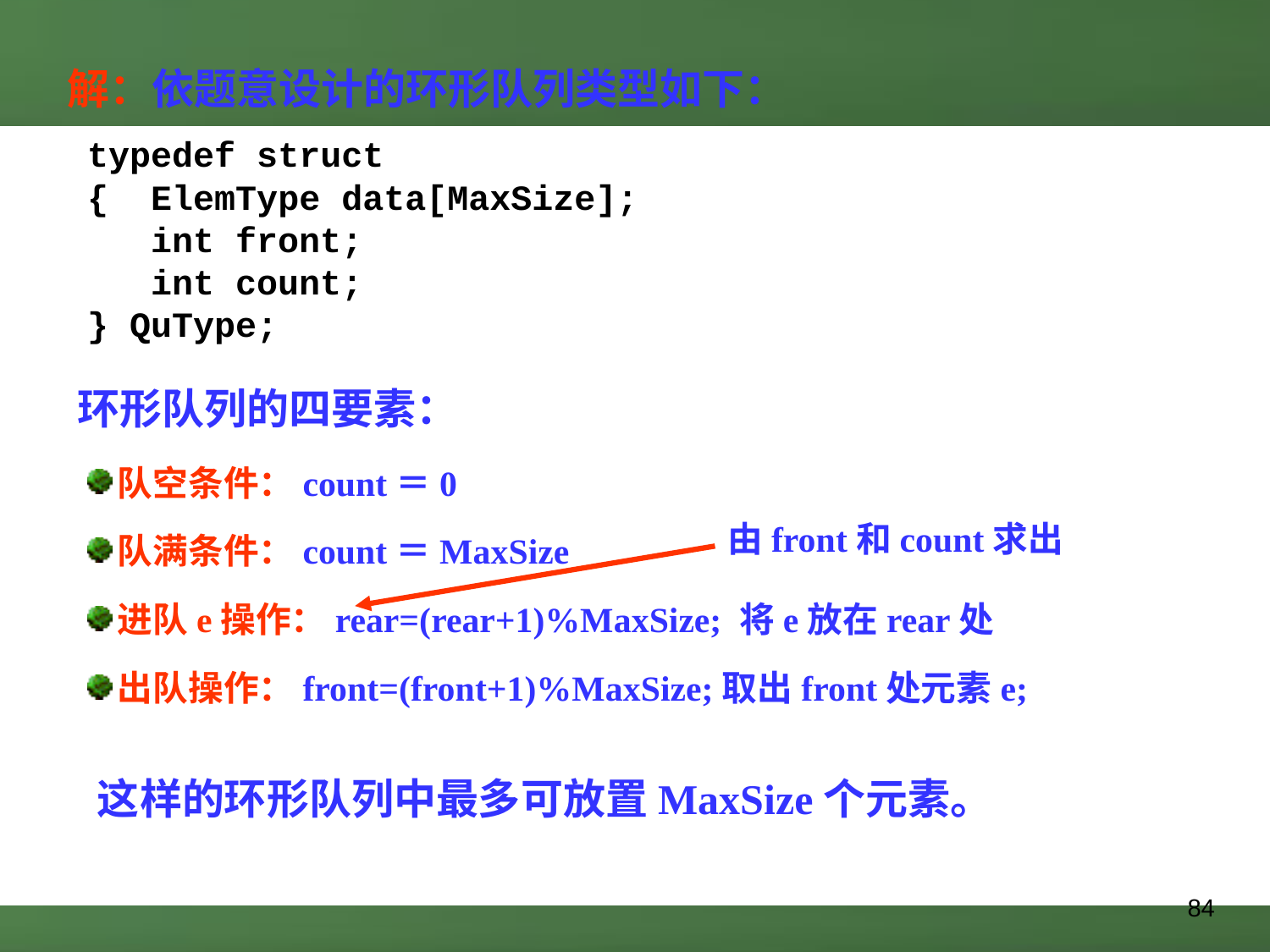

解：依题意设计的环形队列类型如下：
typedef struct
{  ElemType data[MaxSize];
   int front;
   int count;
} QuType;
环形队列的四要素：
队空条件：count＝0
队满条件：count＝MaxSize
进队e操作：rear=(rear+1)%MaxSize; 将e放在rear处
出队操作：front=(front+1)%MaxSize;取出front处元素e;
由front和count求出

这样的环形队列中最多可放置MaxSize个元素。
84